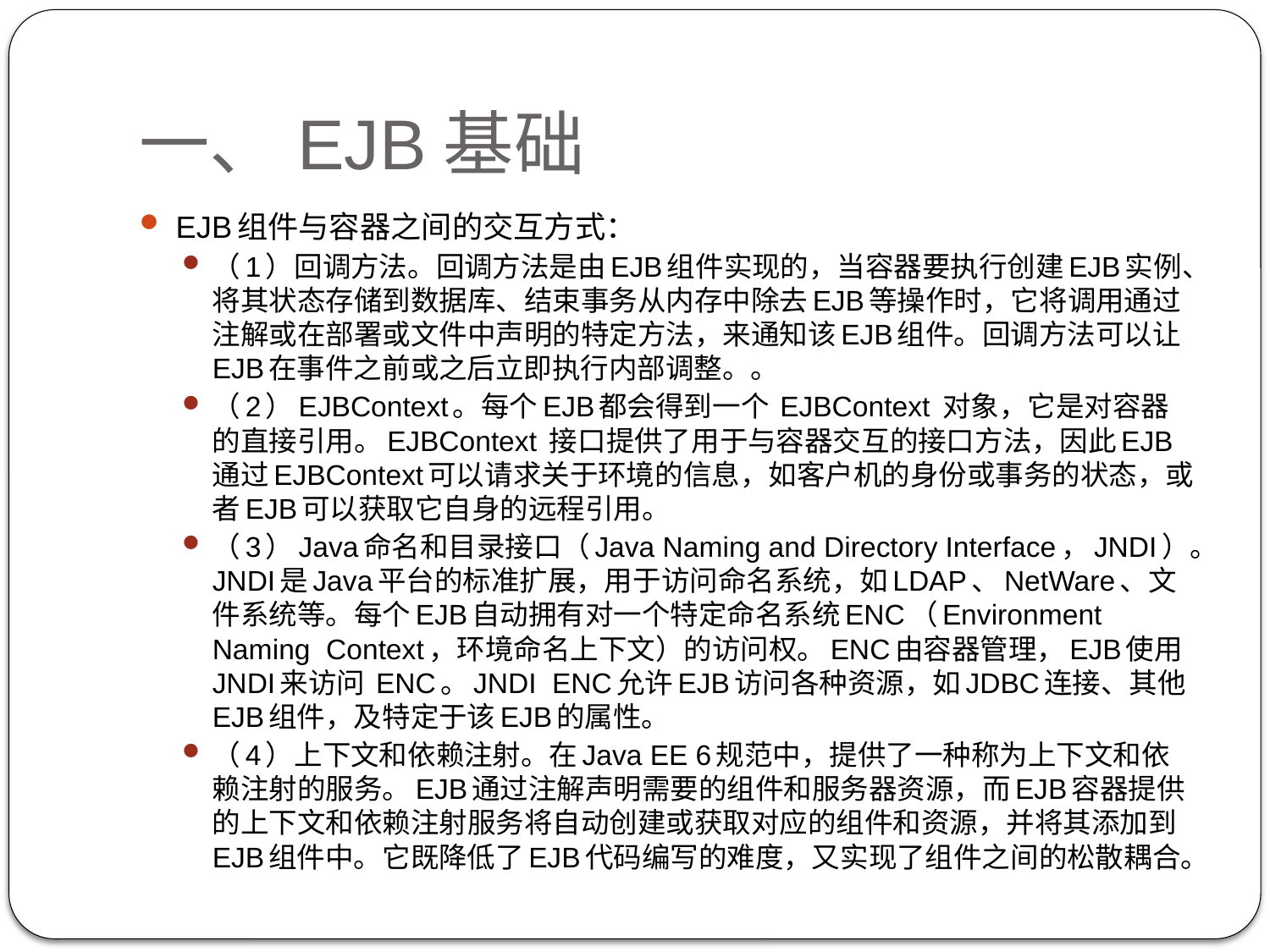

# 一、EJB基础
EJB组件与容器之间的交互方式：
（1）回调方法。回调方法是由EJB组件实现的，当容器要执行创建EJB实例、将其状态存储到数据库、结束事务从内存中除去EJB等操作时，它将调用通过注解或在部署或文件中声明的特定方法，来通知该EJB组件。回调方法可以让EJB在事件之前或之后立即执行内部调整。。
（2）EJBContext。每个EJB都会得到一个 EJBContext 对象，它是对容器的直接引用。EJBContext 接口提供了用于与容器交互的接口方法，因此EJB通过EJBContext可以请求关于环境的信息，如客户机的身份或事务的状态，或者EJB可以获取它自身的远程引用。
（3）Java命名和目录接口（Java Naming and Directory Interface，JNDI）。JNDI是Java平台的标准扩展，用于访问命名系统，如LDAP、NetWare、文件系统等。每个EJB自动拥有对一个特定命名系统ENC（Environment  Naming  Context，环境命名上下文）的访问权。ENC由容器管理，EJB使用JNDI来访问 ENC。JNDI  ENC允许EJB访问各种资源，如JDBC连接、其他EJB组件，及特定于该EJB的属性。
（4）上下文和依赖注射。在Java EE 6规范中，提供了一种称为上下文和依赖注射的服务。EJB通过注解声明需要的组件和服务器资源，而EJB容器提供的上下文和依赖注射服务将自动创建或获取对应的组件和资源，并将其添加到EJB组件中。它既降低了EJB代码编写的难度，又实现了组件之间的松散耦合。